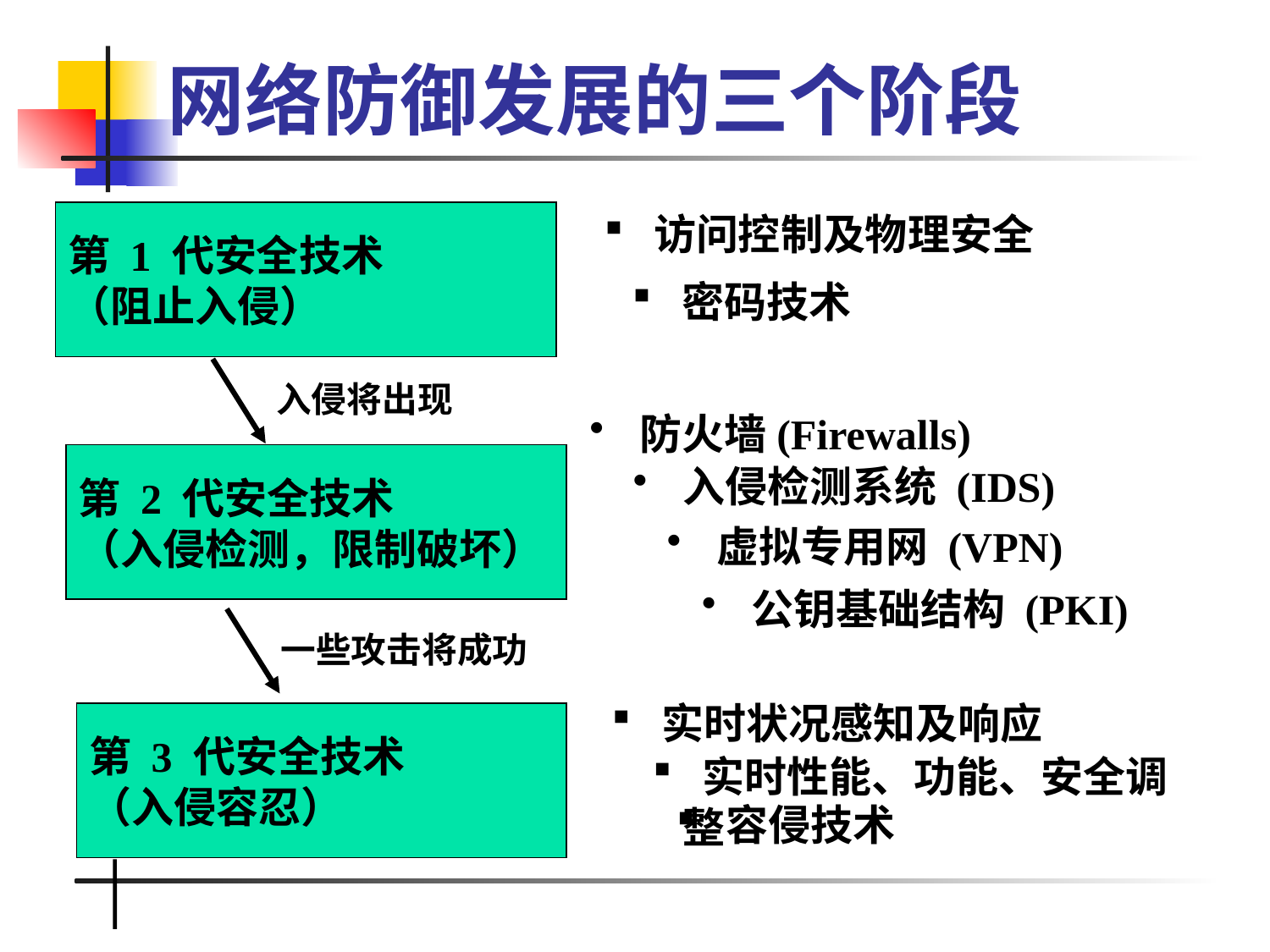

# 网络防御发展的三个阶段

 访问控制及物理安全
 密码技术
第 1 代安全技术
（阻止入侵）

入侵将出现
 防火墙(Firewalls)
 入侵检测系统 (IDS)
 虚拟专用网 (VPN)
 公钥基础结构 (PKI)
第 2 代安全技术
（入侵检测，限制破坏）

一些攻击将成功
 实时状况感知及响应
 实时性能、功能、安全调整
 容侵技术
第 3 代安全技术
（入侵容忍）